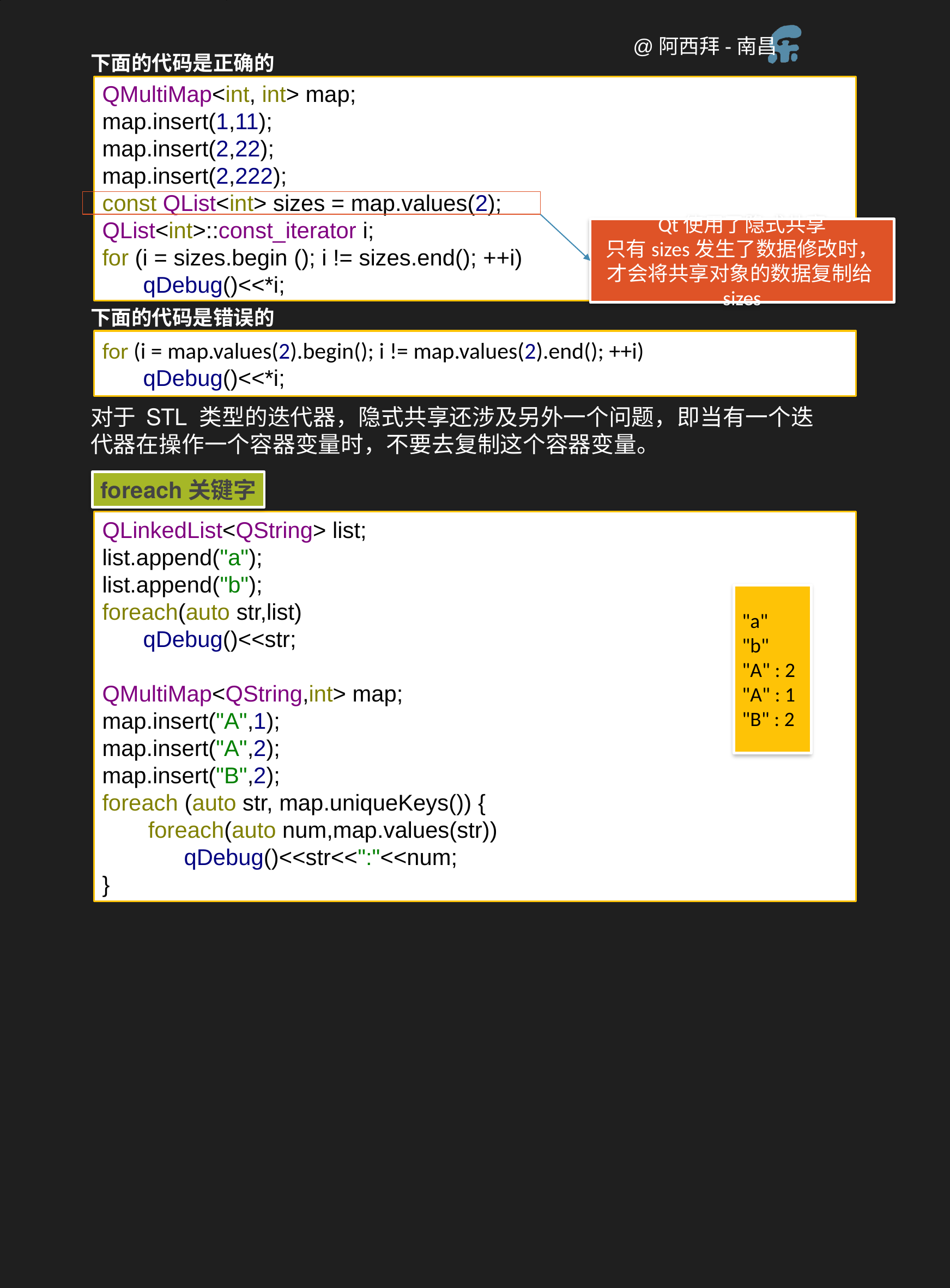

下面的代码是正确的
QMultiMap<int, int> map;
map.insert(1,11);
map.insert(2,22);
map.insert(2,222);
const QList<int> sizes = map.values(2);
QList<int>::const_iterator i;
for (i = sizes.begin (); i != sizes.end(); ++i)
qDebug()<<*i;

Qt使用了隐式共享
只有sizes发生了数据修改时，才会将共享对象的数据复制给sizes
下面的代码是错误的
for (i = map.values(2).begin(); i != map.values(2).end(); ++i)
qDebug()<<*i;
对于 STL 类型的迭代器，隐式共享还涉及另外一个问题，即当有一个迭代器在操作一个容器变量时，不要去复制这个容器变量。
foreach关键字
QLinkedList<QString> list;
list.append("a");
list.append("b");
foreach(auto str,list)
qDebug()<<str;

QMultiMap<QString,int> map;
map.insert("A",1);
map.insert("A",2);
map.insert("B",2);
foreach (auto str, map.uniqueKeys()) {
 foreach(auto num,map.values(str))
qDebug()<<str<<":"<<num;
}
"a"
"b"
"A" : 2
"A" : 1
"B" : 2